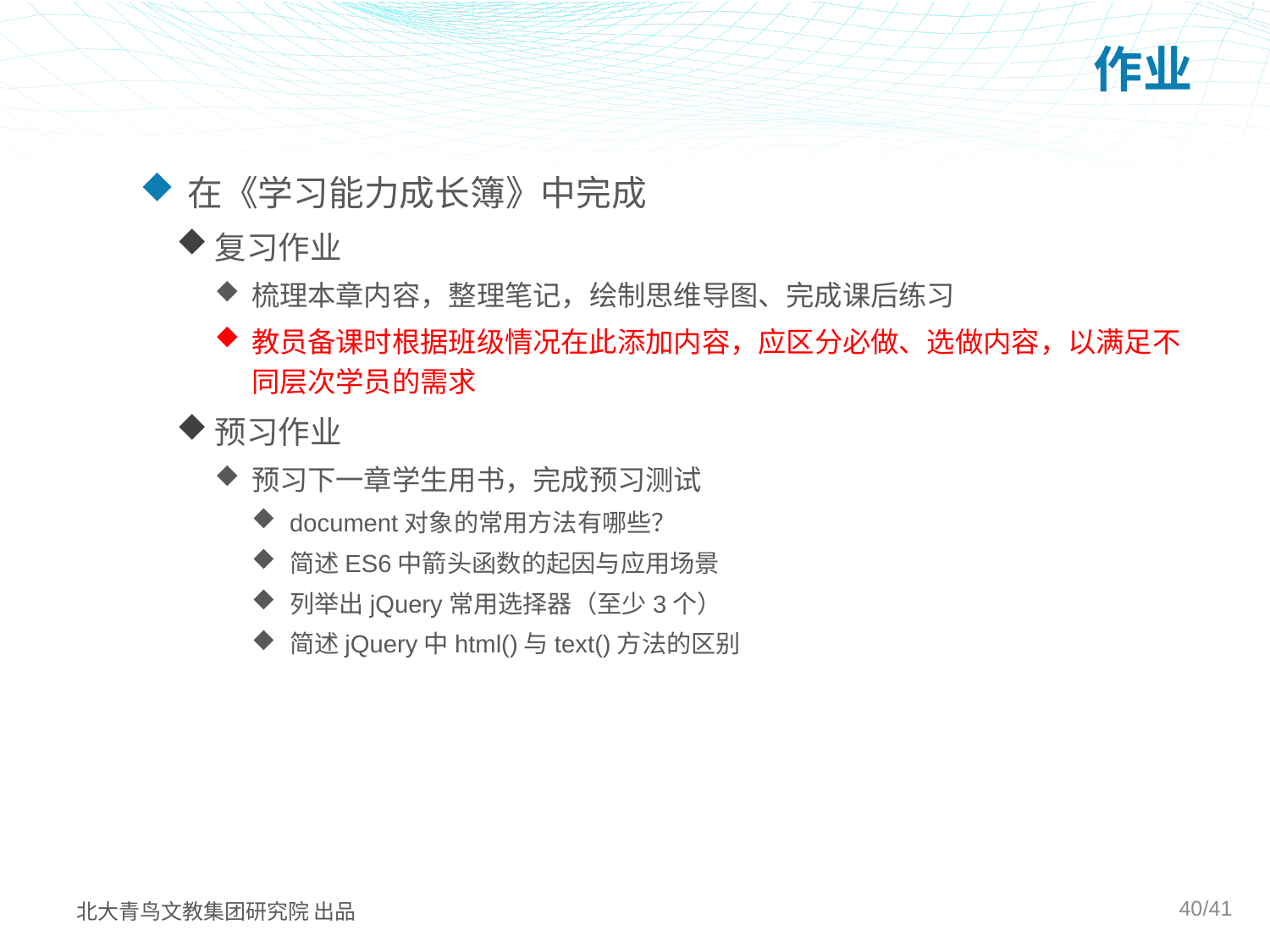

# 作业
在《学习能力成长簿》中完成
复习作业
梳理本章内容，整理笔记，绘制思维导图、完成课后练习
教员备课时根据班级情况在此添加内容，应区分必做、选做内容，以满足不同层次学员的需求
预习作业
预习下一章学生用书，完成预习测试
document对象的常用方法有哪些？
简述ES6中箭头函数的起因与应用场景
列举出jQuery常用选择器（至少3个）
简述jQuery中html()与text()方法的区别

40/41